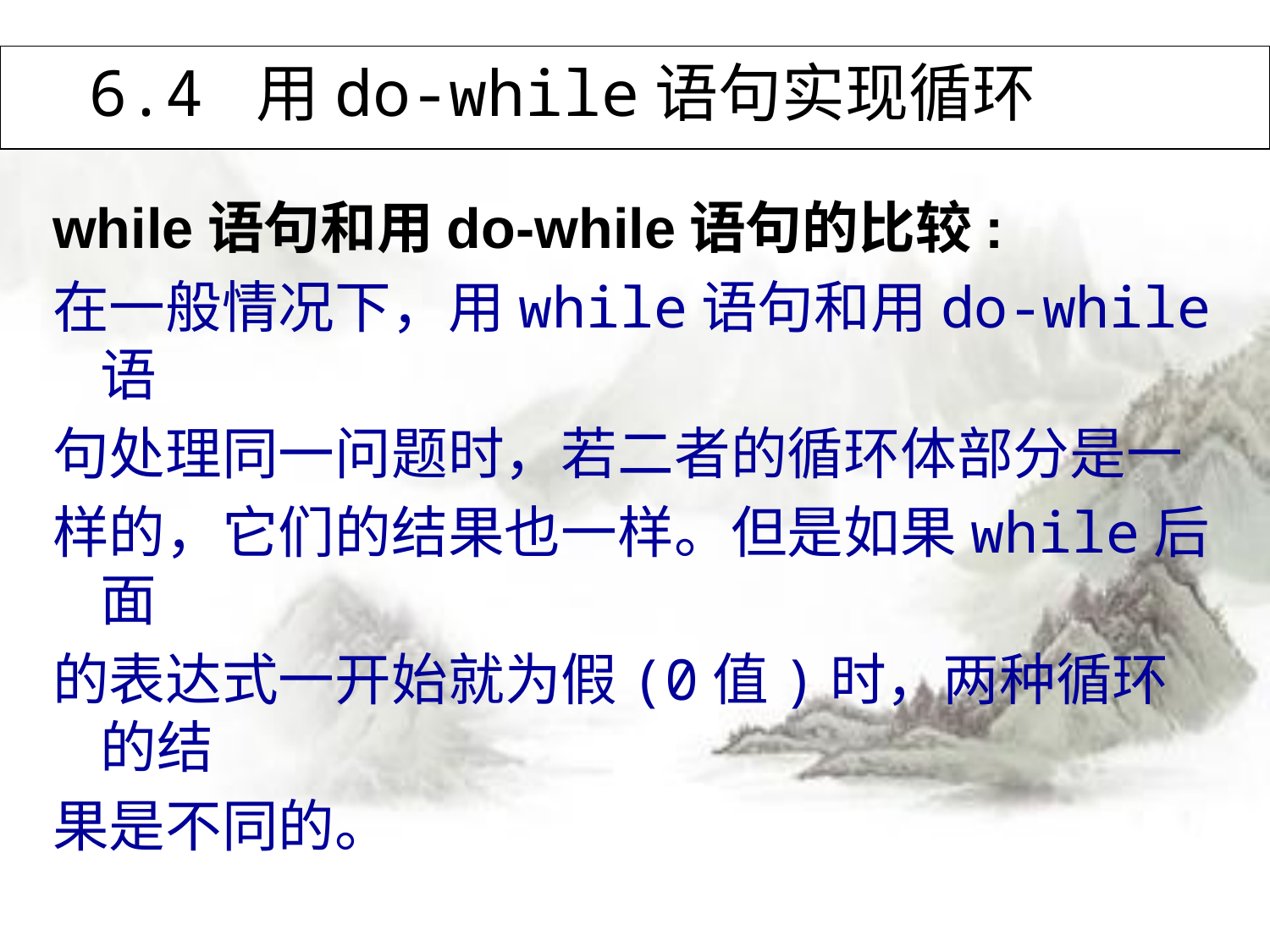

# 6.4 用do-while语句实现循环
while语句和用do-while语句的比较:
在一般情况下，用while语句和用do-while语
句处理同一问题时，若二者的循环体部分是一
样的，它们的结果也一样。但是如果while后面
的表达式一开始就为假(0值)时，两种循环的结
果是不同的。